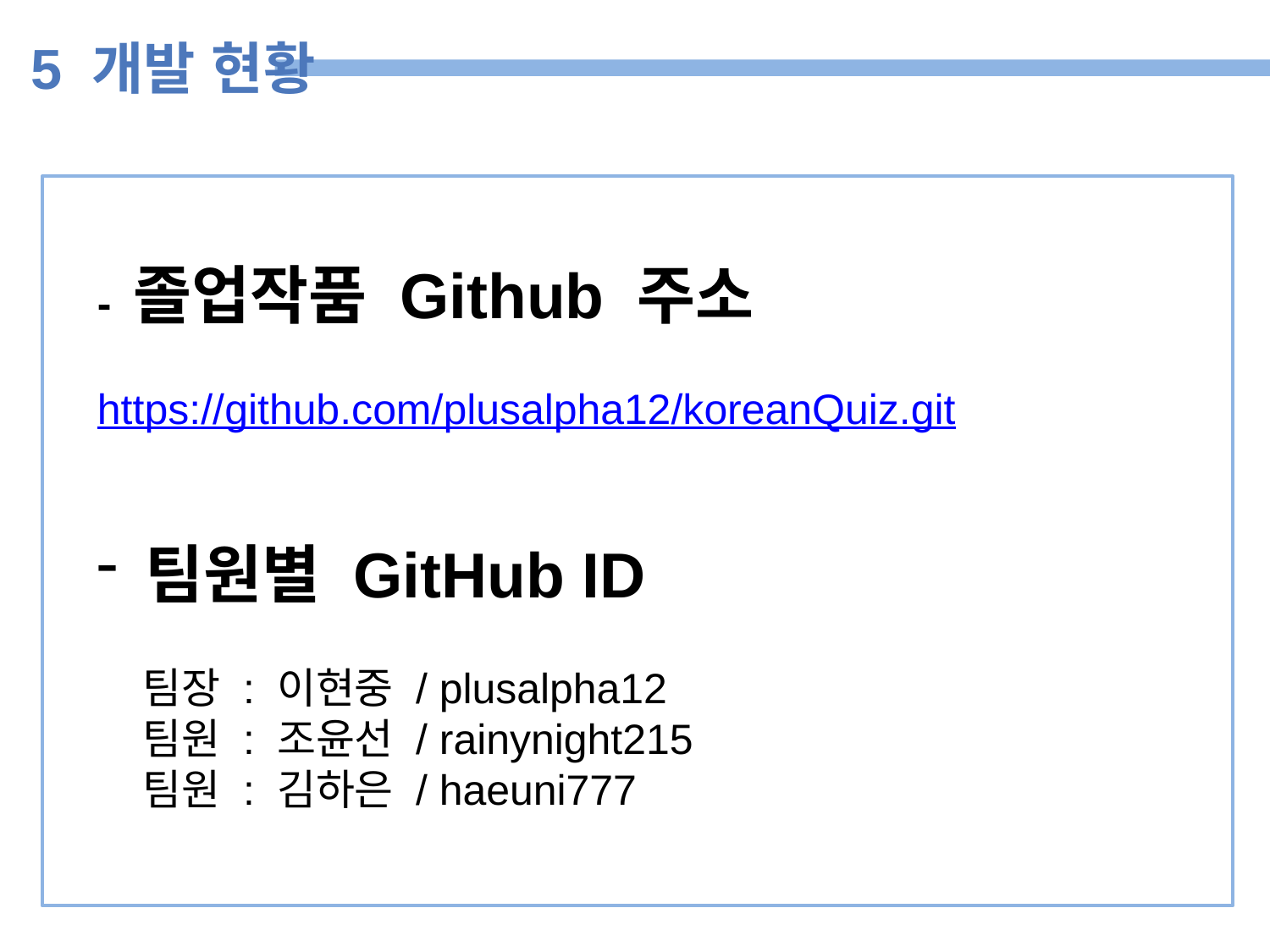

5 개발 현황

- 졸업작품 Github 주소

https://github.com/plusalpha12/koreanQuiz.git

팀원별 GitHub ID

   팀장 : 이현중 / plusalpha12
   팀원 : 조윤선 / rainynight215
   팀원 : 김하은 / haeuni777